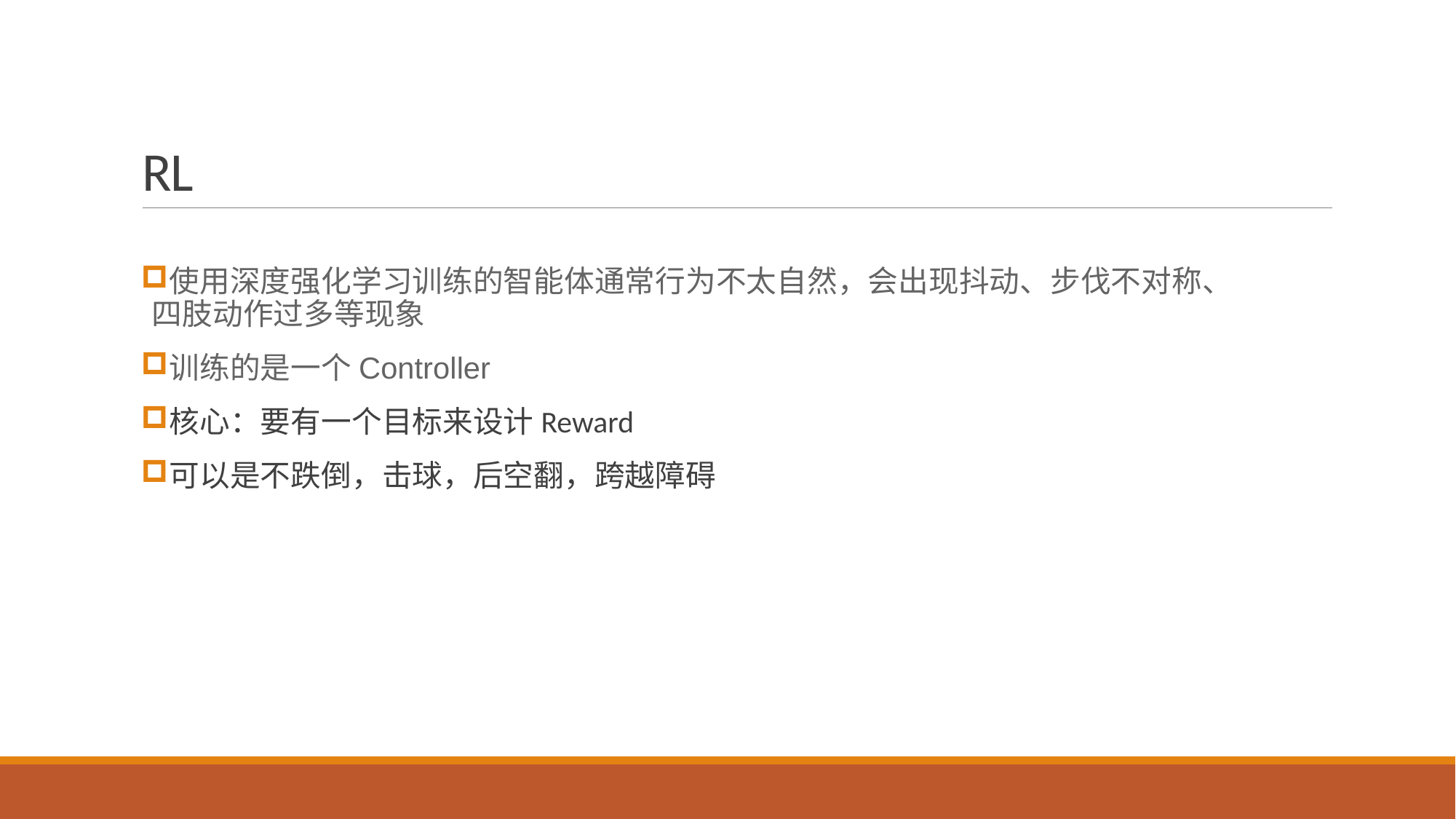

# RL
使用深度强化学习训练的智能体通常行为不太自然，会出现抖动、步伐不对称、四肢动作过多等现象
训练的是一个Controller
核心：要有一个目标来设计Reward
可以是不跌倒，击球，后空翻，跨越障碍